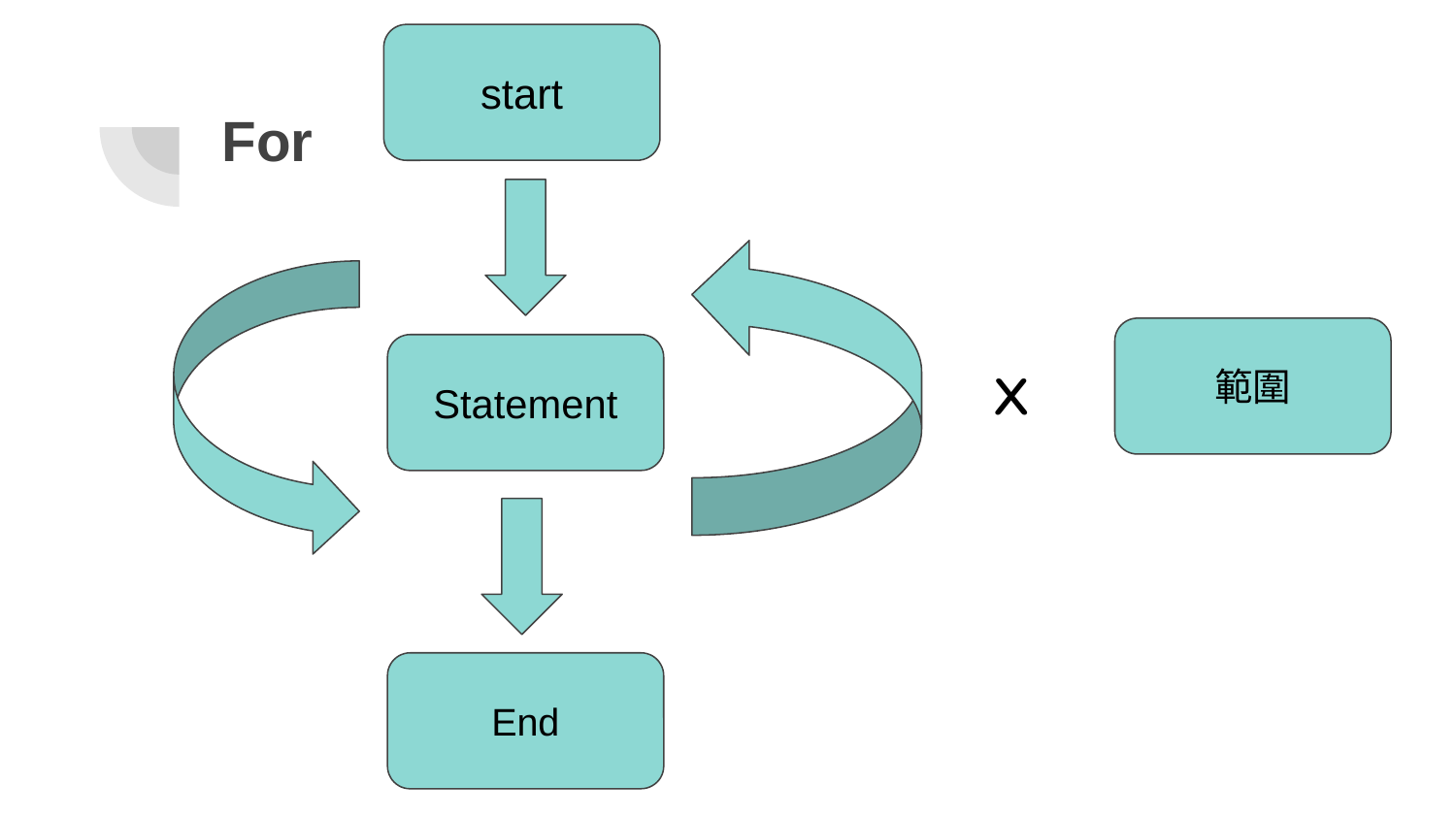

start
# For

範圍
x
Statement

End